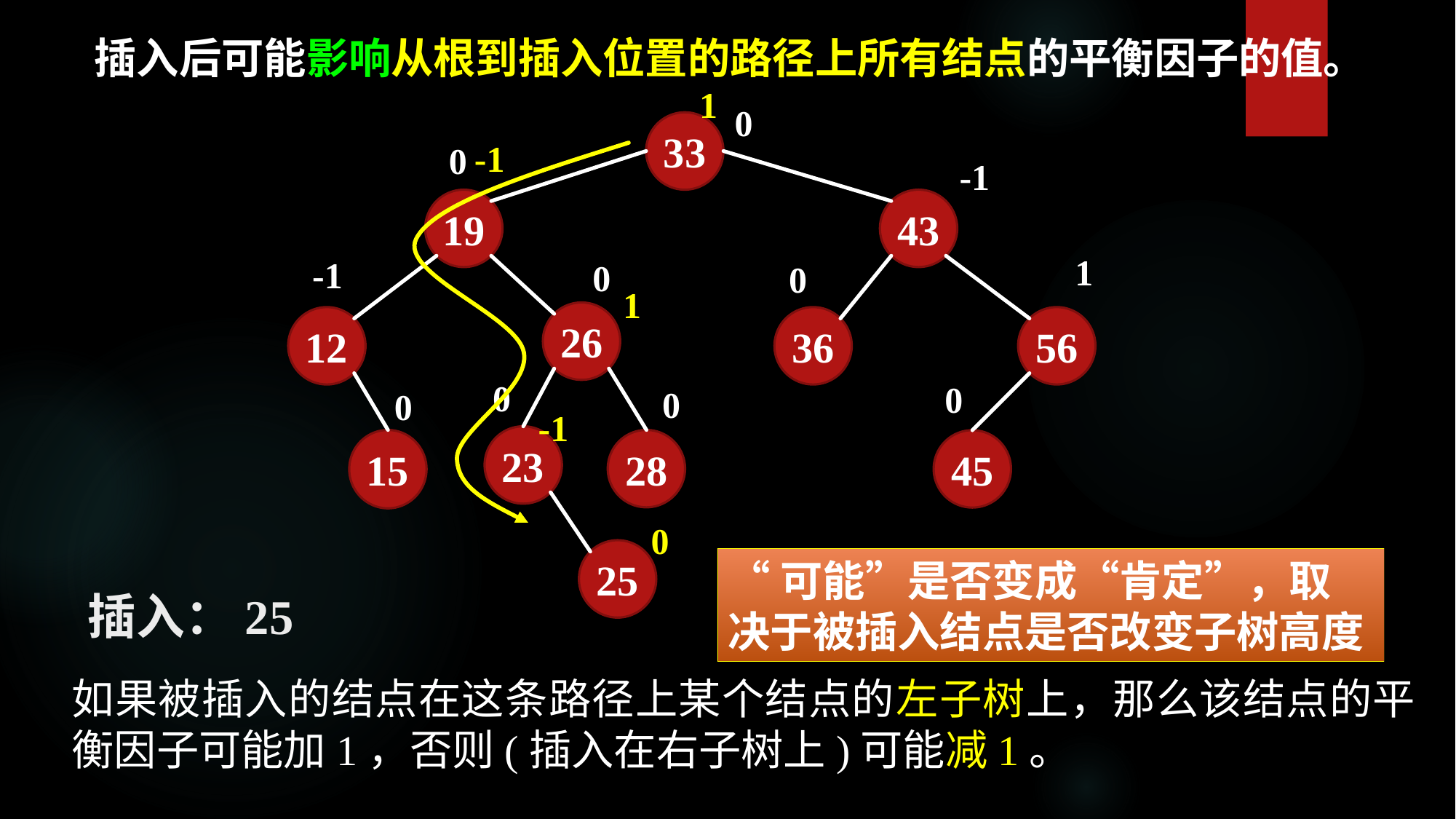

插入后可能影响从根到插入位置的路径上所有结点的平衡因子的值。
1
0
33
-1
0

-1
19
43
1
-1
0
0
1

26
12
36
56
0
0
0
0
-1
23
15
28
45
25
0
“可能”是否变成“肯定”，取决于被插入结点是否改变子树高度
插入：25
如果被插入的结点在这条路径上某个结点的左子树上，那么该结点的平衡因子可能加1，否则(插入在右子树上)可能减1。